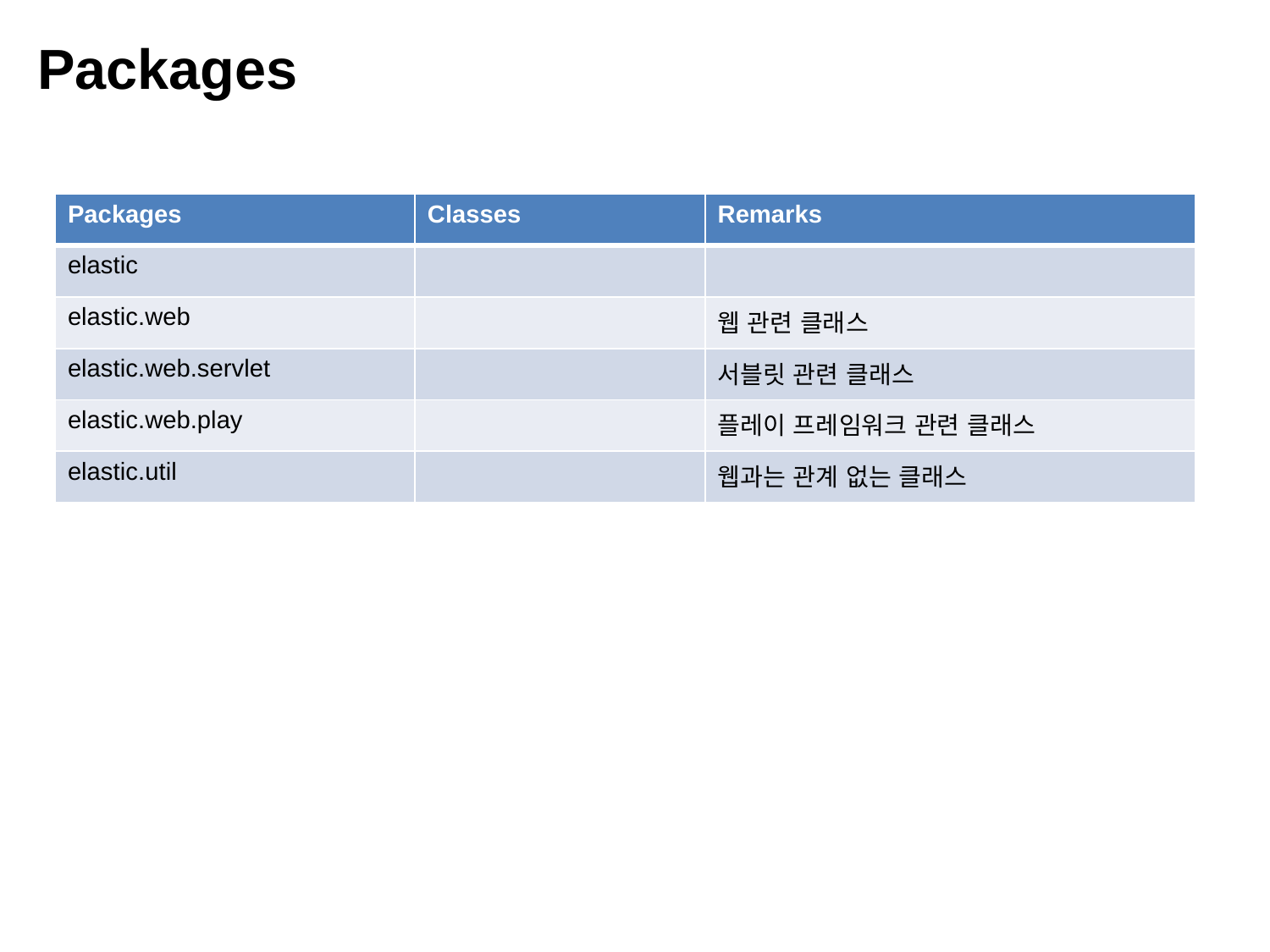

Packages
| Packages | Classes | Remarks |
| --- | --- | --- |
| elastic |  |  |
| elastic.web |  | 웹 관련 클래스 |
| elastic.web.servlet |  | 서블릿 관련 클래스 |
| elastic.web.play |  | 플레이 프레임워크 관련 클래스 |
| elastic.util |  | 웹과는 관계 없는 클래스 |